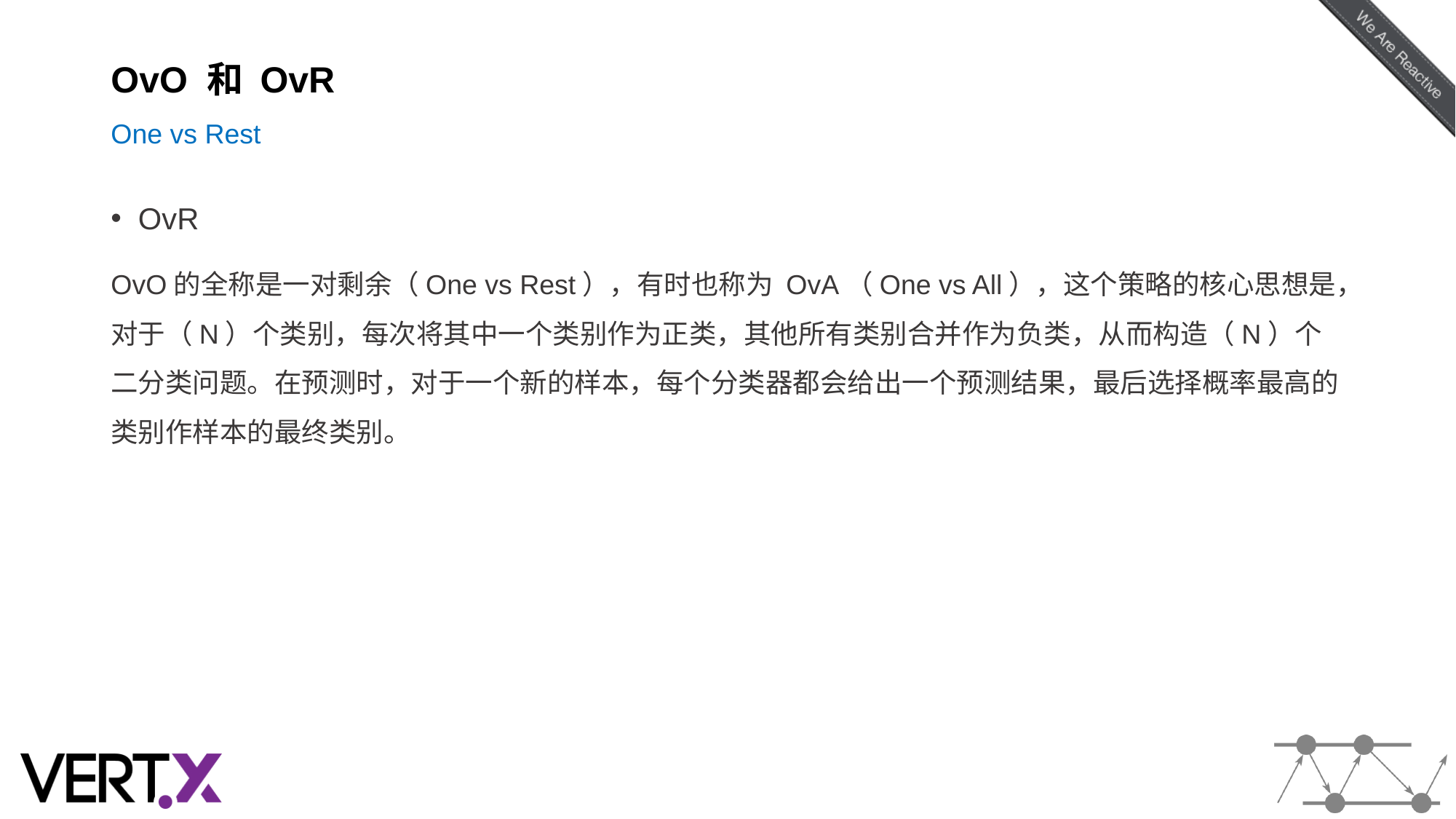

# OvO 和 OvR One vs Rest
OvR
OvO的全称是一对剩余（One vs Rest），有时也称为 OvA（One vs All），这个策略的核心思想是，对于（N）个类别，每次将其中一个类别作为正类，其他所有类别合并作为负类，从而构造（N）个二分类问题。在预测时，对于一个新的样本，每个分类器都会给出一个预测结果，最后选择概率最高的类别作样本的最终类别。